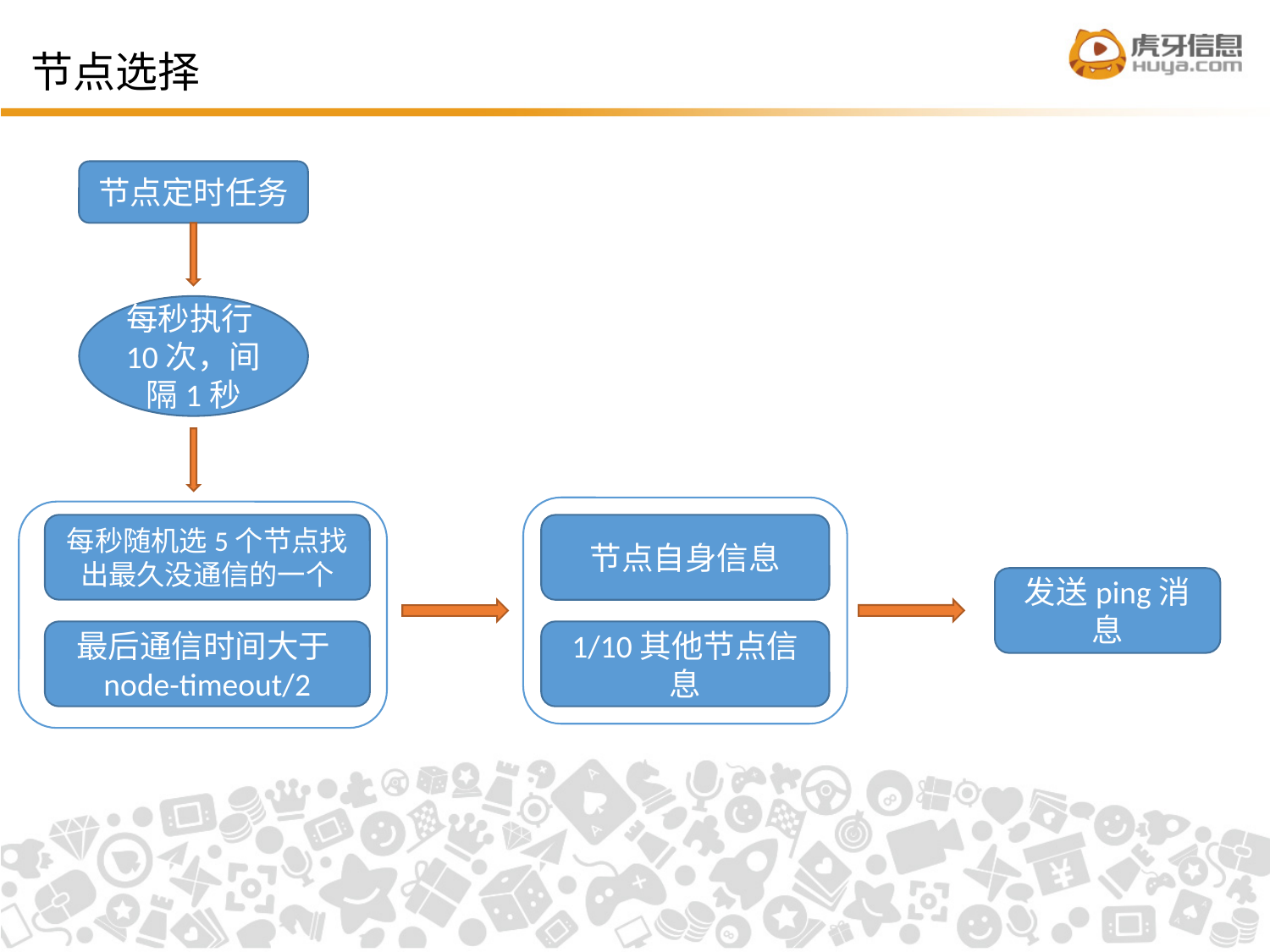

节点选择

节点定时任务

每秒执行10次，间隔1秒

每秒随机选5个节点找出最久没通信的一个
节点自身信息
发送ping消息

最后通信时间大于node-timeout/2
1/10其他节点信息